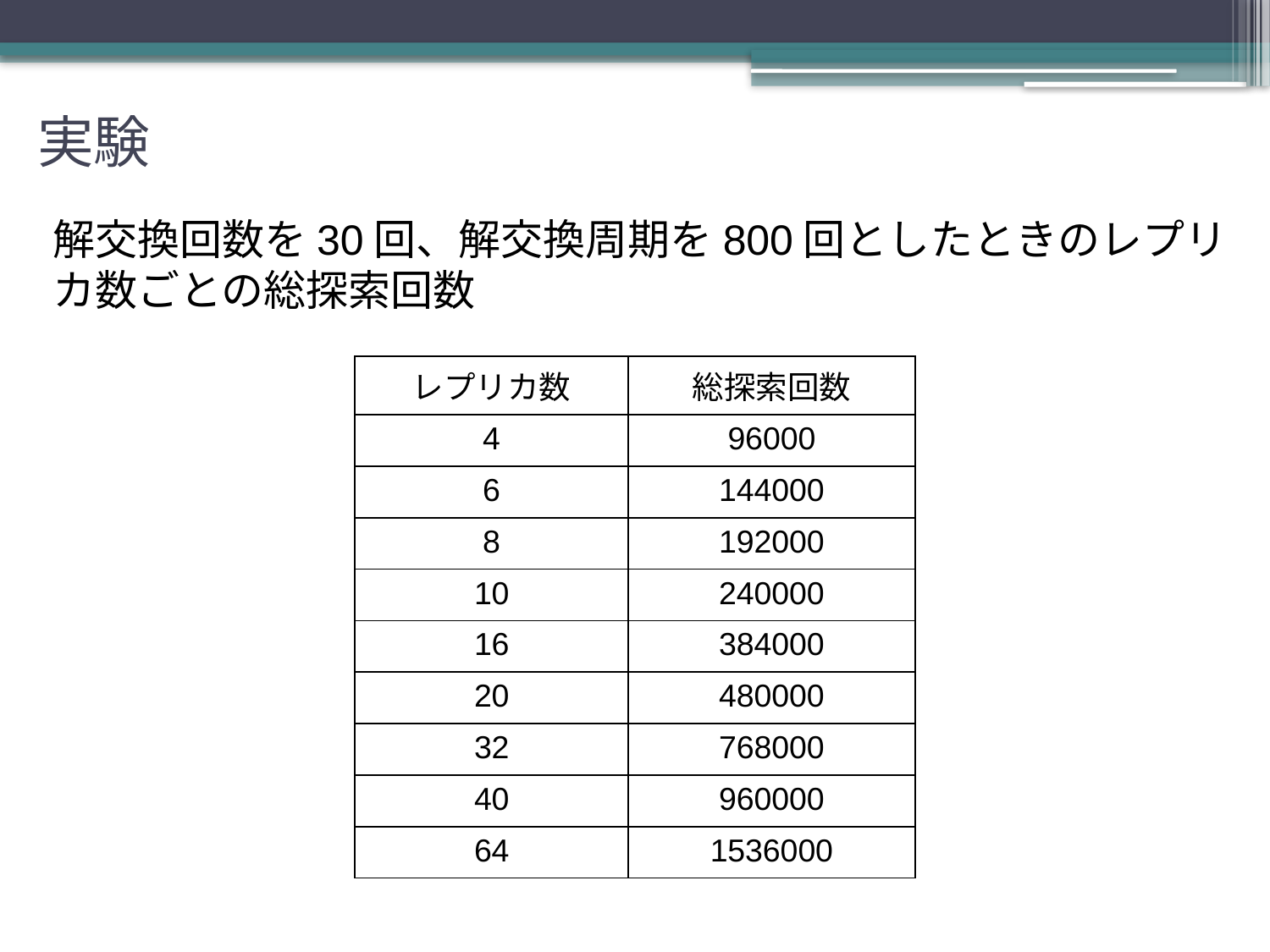

# 実験
解交換回数を30回、解交換周期を800回としたときのレプリカ数ごとの総探索回数

| レプリカ数 | 総探索回数 |
| --- | --- |
| 4 | 96000 |
| 6 | 144000 |
| 8 | 192000 |
| 10 | 240000 |
| 16 | 384000 |
| 20 | 480000 |
| 32 | 768000 |
| 40 | 960000 |
| 64 | 1536000 |